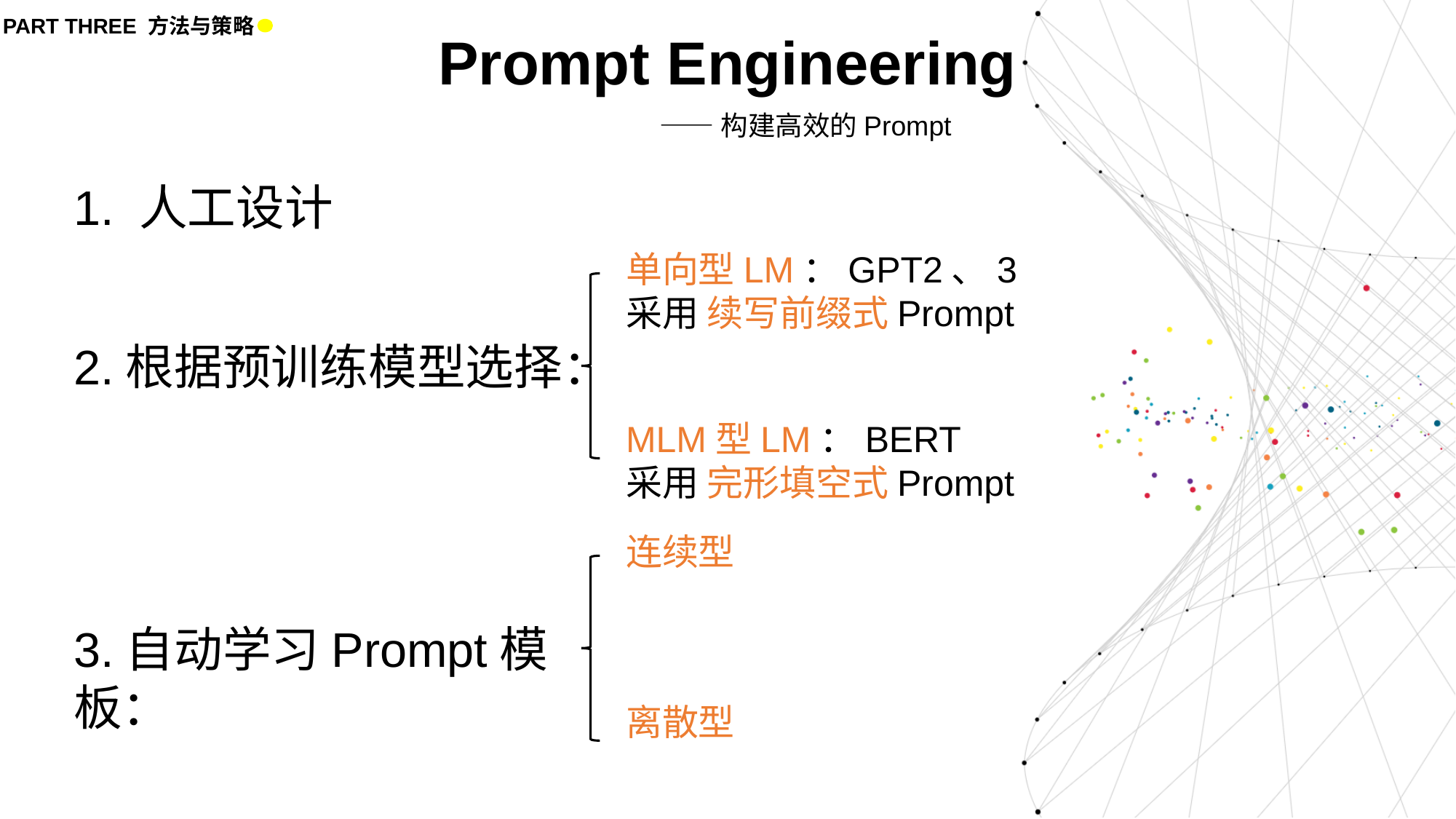

PART THREE 方法与策略
Prompt Engineering

——构建高效的Prompt
1. 人工设计
单向型LM：GPT2、3
采用 续写前缀式Prompt

2.根据预训练模型选择：
MLM型LM：BERT
采用 完形填空式Prompt
连续型

3.自动学习Prompt模板：
离散型